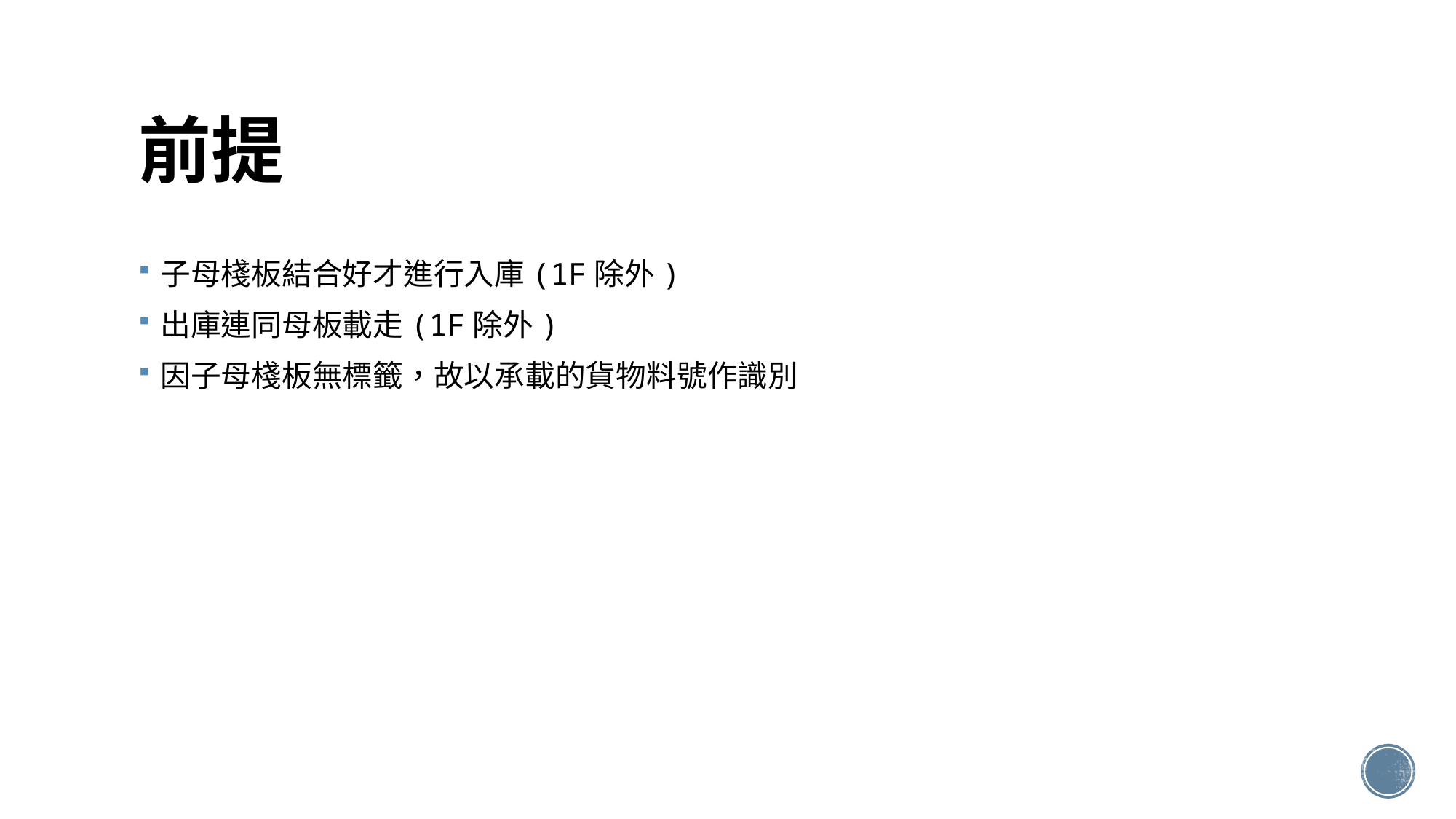

# 前提
子母棧板結合好才進行入庫(1F除外)
出庫連同母板載走(1F除外)
因子母棧板無標籤，故以承載的貨物料號作識別